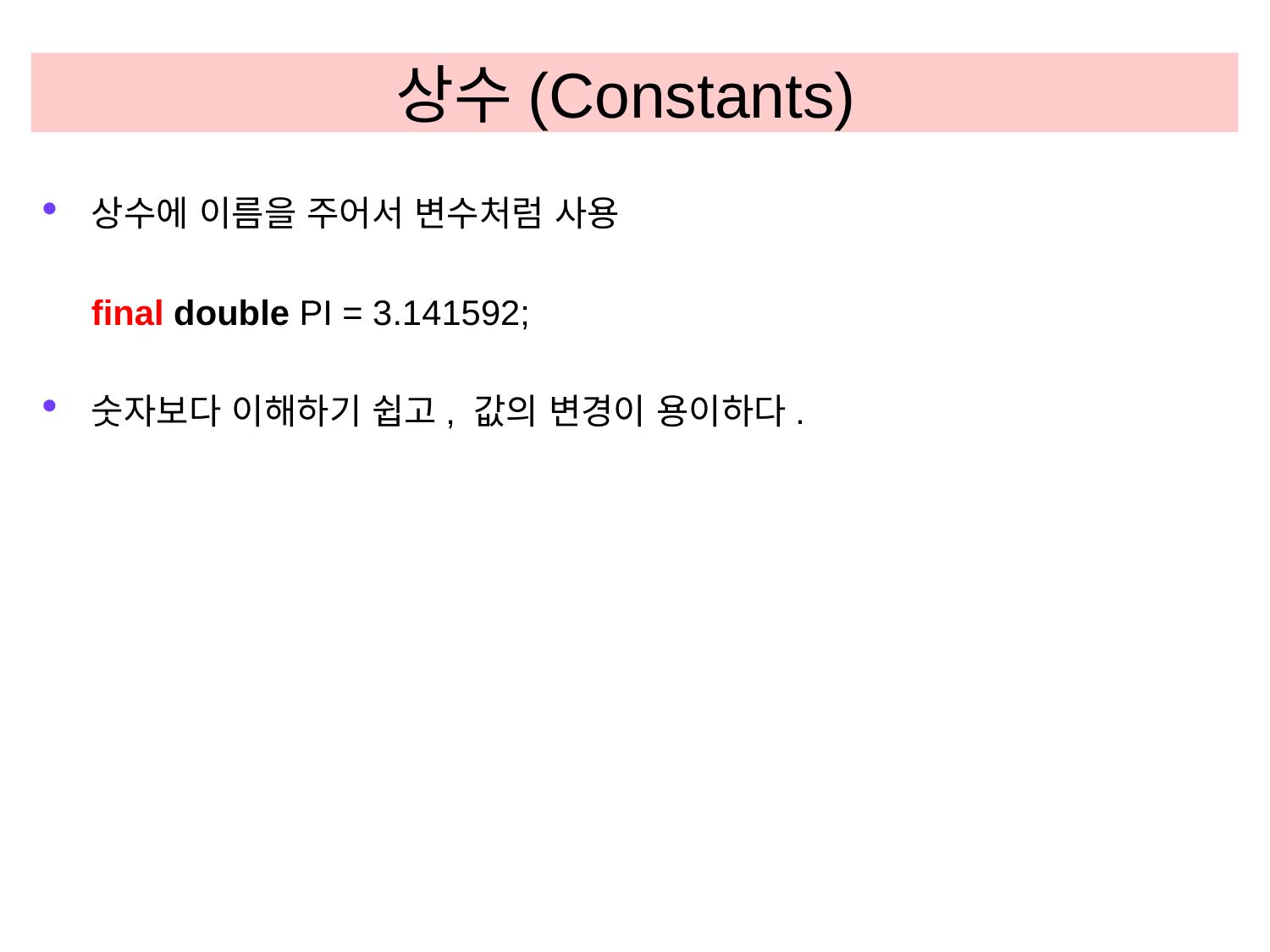

# 상수(Constants)
상수에 이름을 주어서 변수처럼 사용

	final double PI = 3.141592;

숫자보다 이해하기 쉽고, 값의 변경이 용이하다.